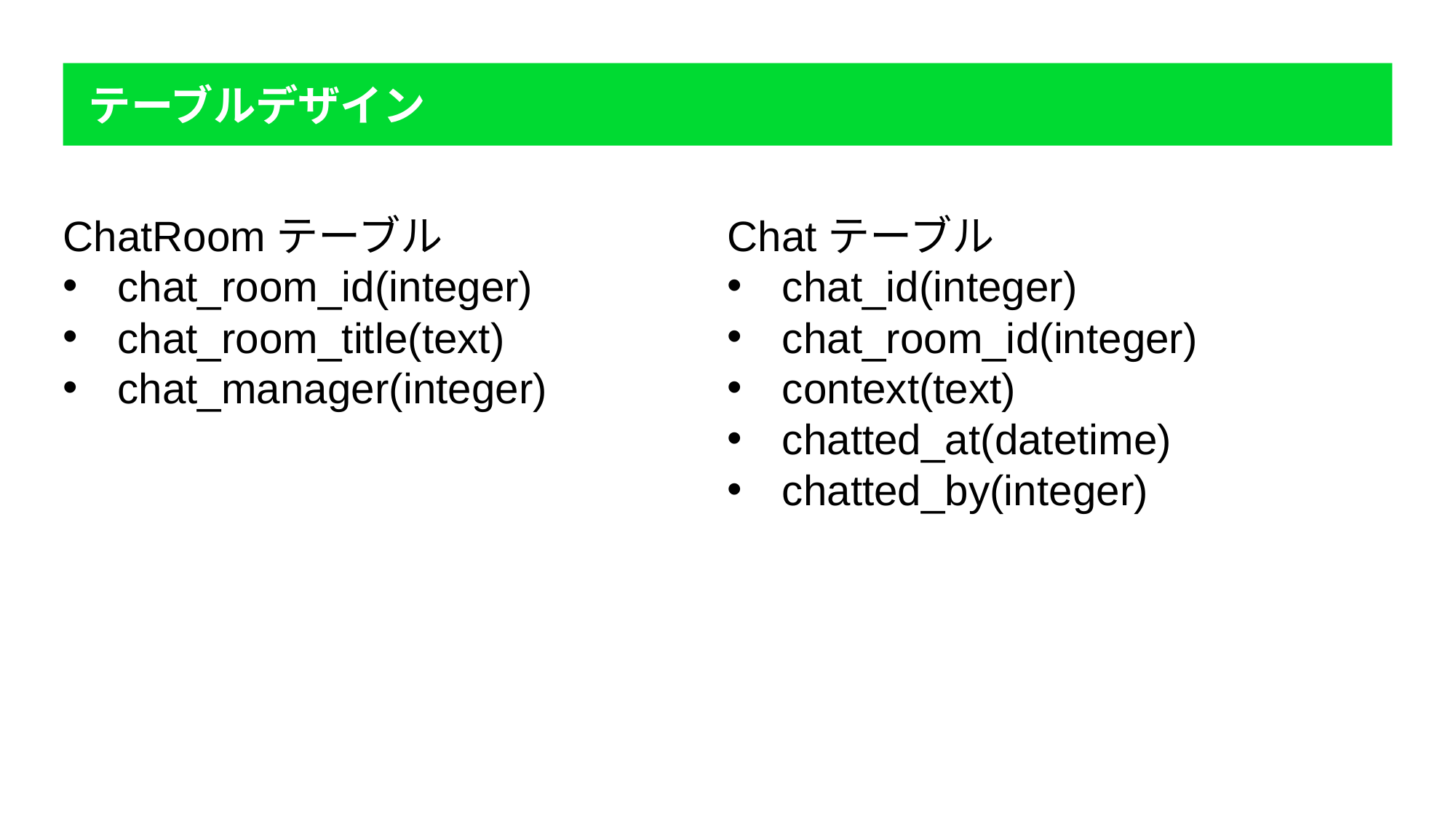

テーブルデザイン
Chatテーブル
chat_id(integer)
chat_room_id(integer)
context(text)
chatted_at(datetime)
chatted_by(integer)

ChatRoomテーブル
chat_room_id(integer)
chat_room_title(text)
chat_manager(integer)